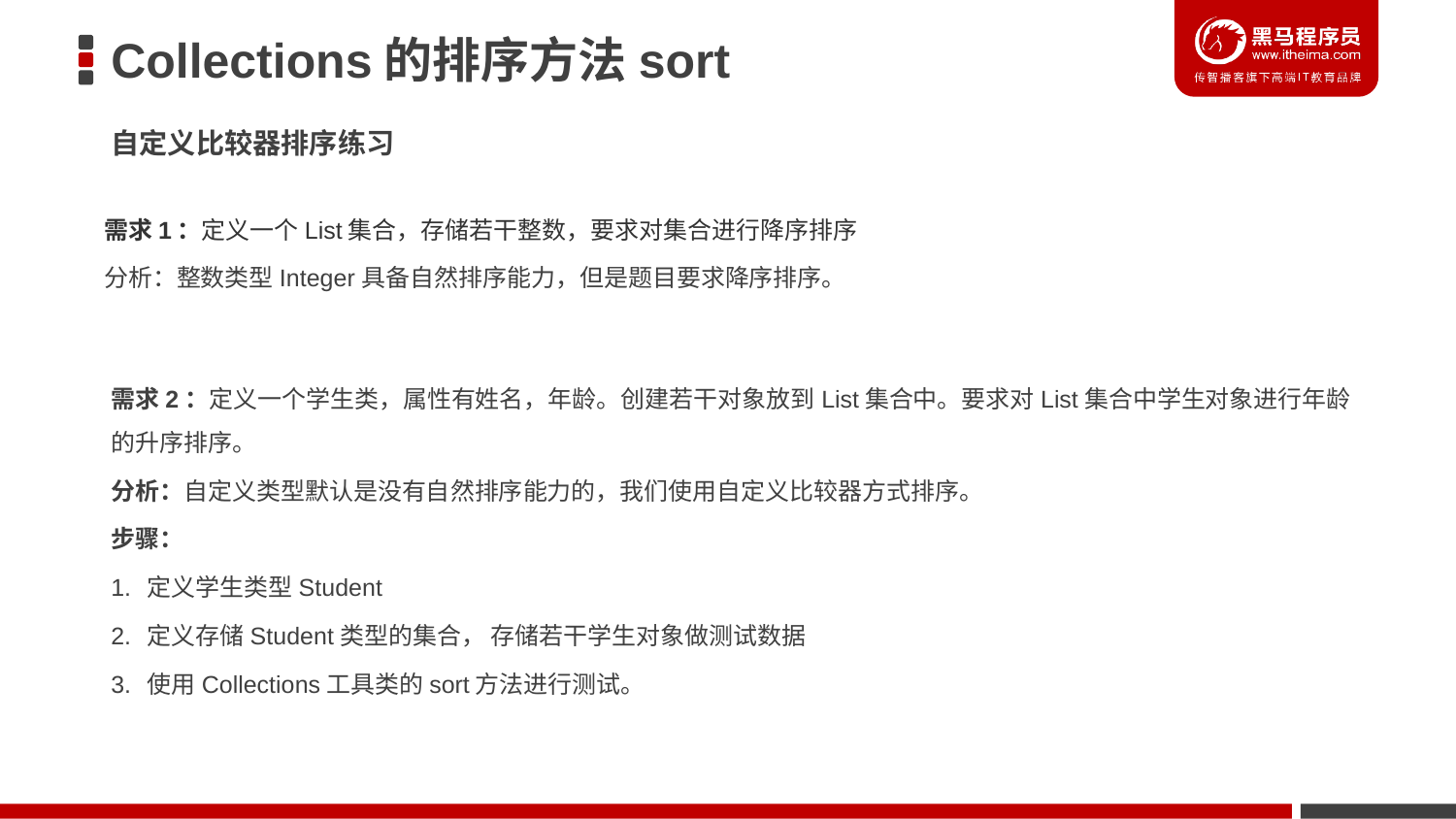

# Collections的排序方法sort
自定义比较器排序练习
需求1：定义一个List集合，存储若干整数，要求对集合进行降序排序
分析：整数类型Integer具备自然排序能力，但是题目要求降序排序。
需求2：定义一个学生类，属性有姓名，年龄。创建若干对象放到List集合中。要求对List集合中学生对象进行年龄的升序排序。
分析：自定义类型默认是没有自然排序能力的，我们使用自定义比较器方式排序。
步骤：
定义学生类型Student
定义存储Student类型的集合， 存储若干学生对象做测试数据
使用Collections工具类的sort方法进行测试。